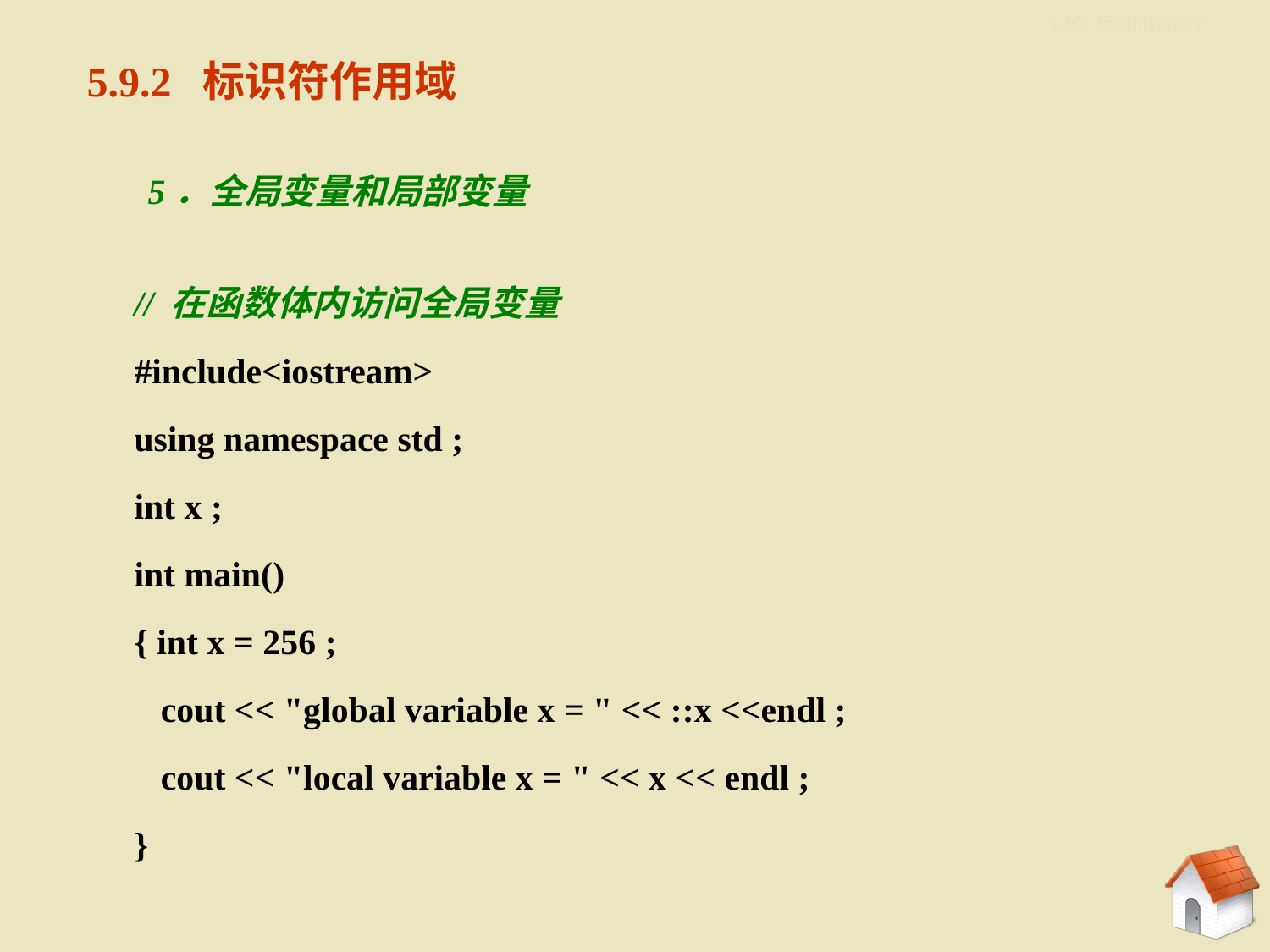

5.9.2 标识符作用域
5.9.2  标识符作用域
5．全局变量和局部变量
// 在函数体内访问全局变量
#include<iostream>
using namespace std ;
int x ;
int main()
{ int x = 256 ;
   cout << "global variable x = " << ::x <<endl ;
   cout << "local variable x = " << x << endl ;
}